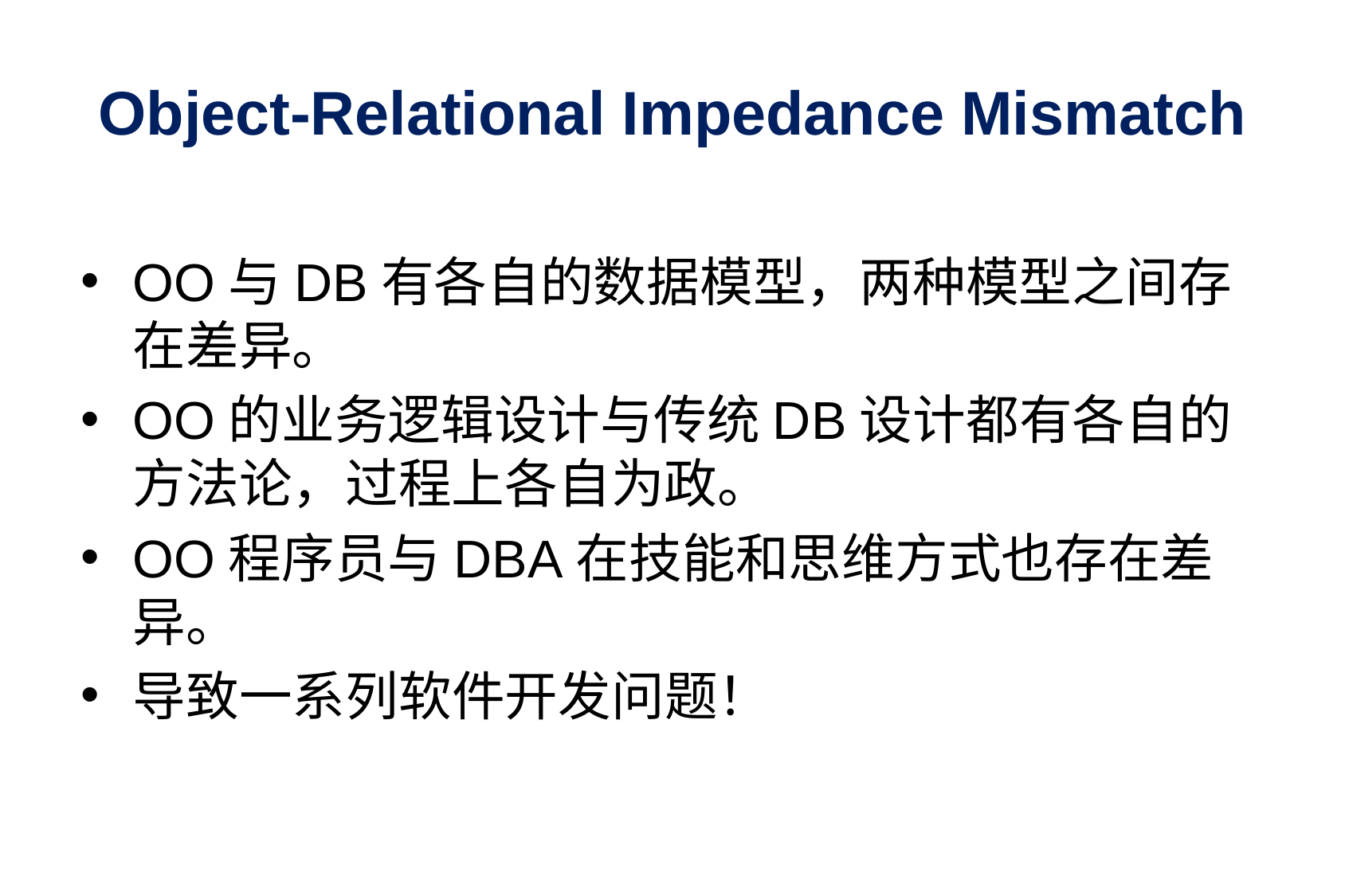

# Object-Relational Impedance Mismatch
OO与DB有各自的数据模型，两种模型之间存在差异。
OO的业务逻辑设计与传统DB设计都有各自的方法论，过程上各自为政。
OO程序员与DBA在技能和思维方式也存在差异。
导致一系列软件开发问题！